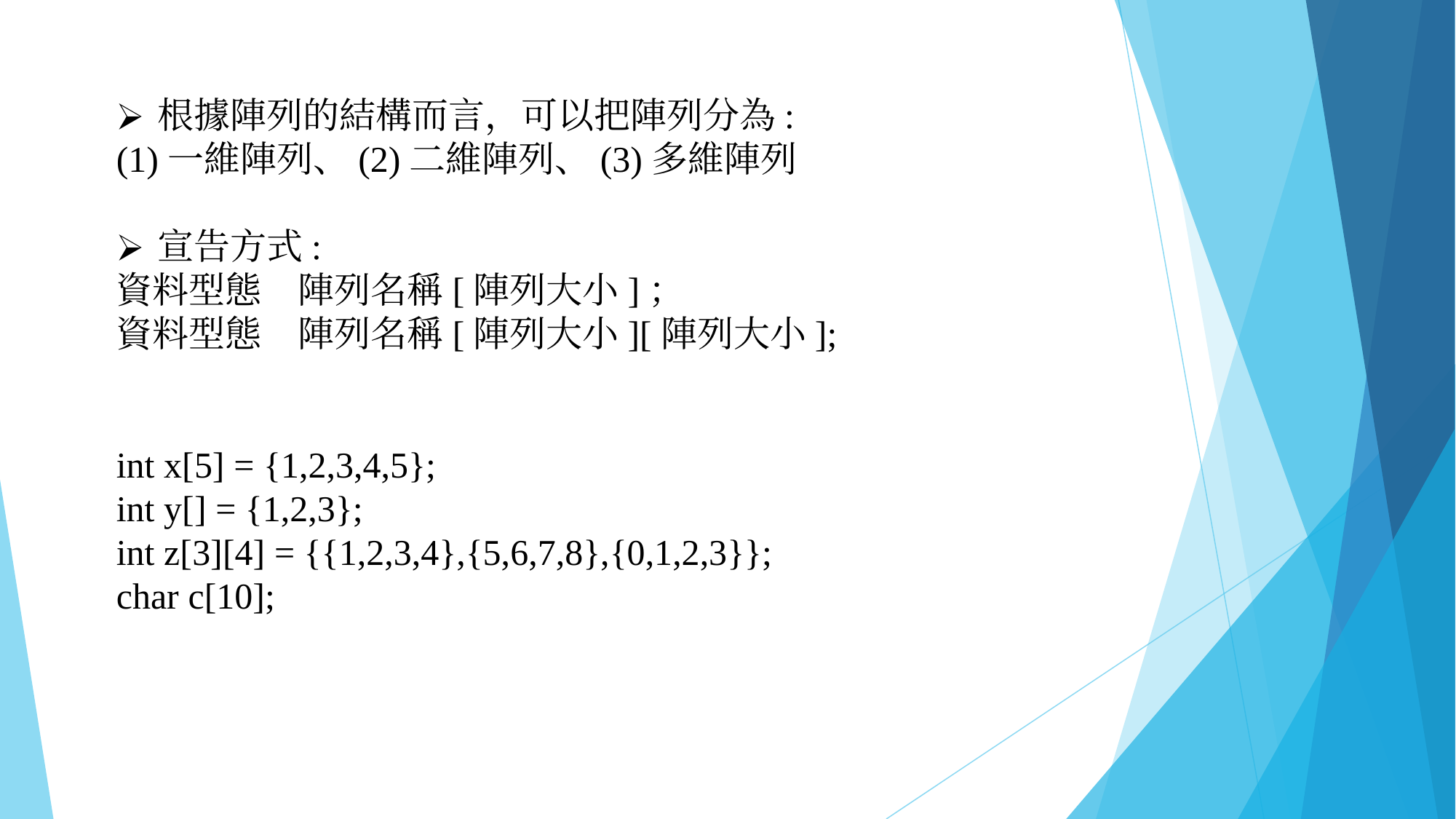

根據陣列的結構而言，可以把陣列分為:
(1)一維陣列、(2)二維陣列、(3)多維陣列

宣告方式:
資料型態　陣列名稱[陣列大小]；
資料型態　陣列名稱[陣列大小][陣列大小];

int x[5] = {1,2,3,4,5};
int y[] = {1,2,3};
int z[3][4] = {{1,2,3,4},{5,6,7,8},{0,1,2,3}};
char c[10];